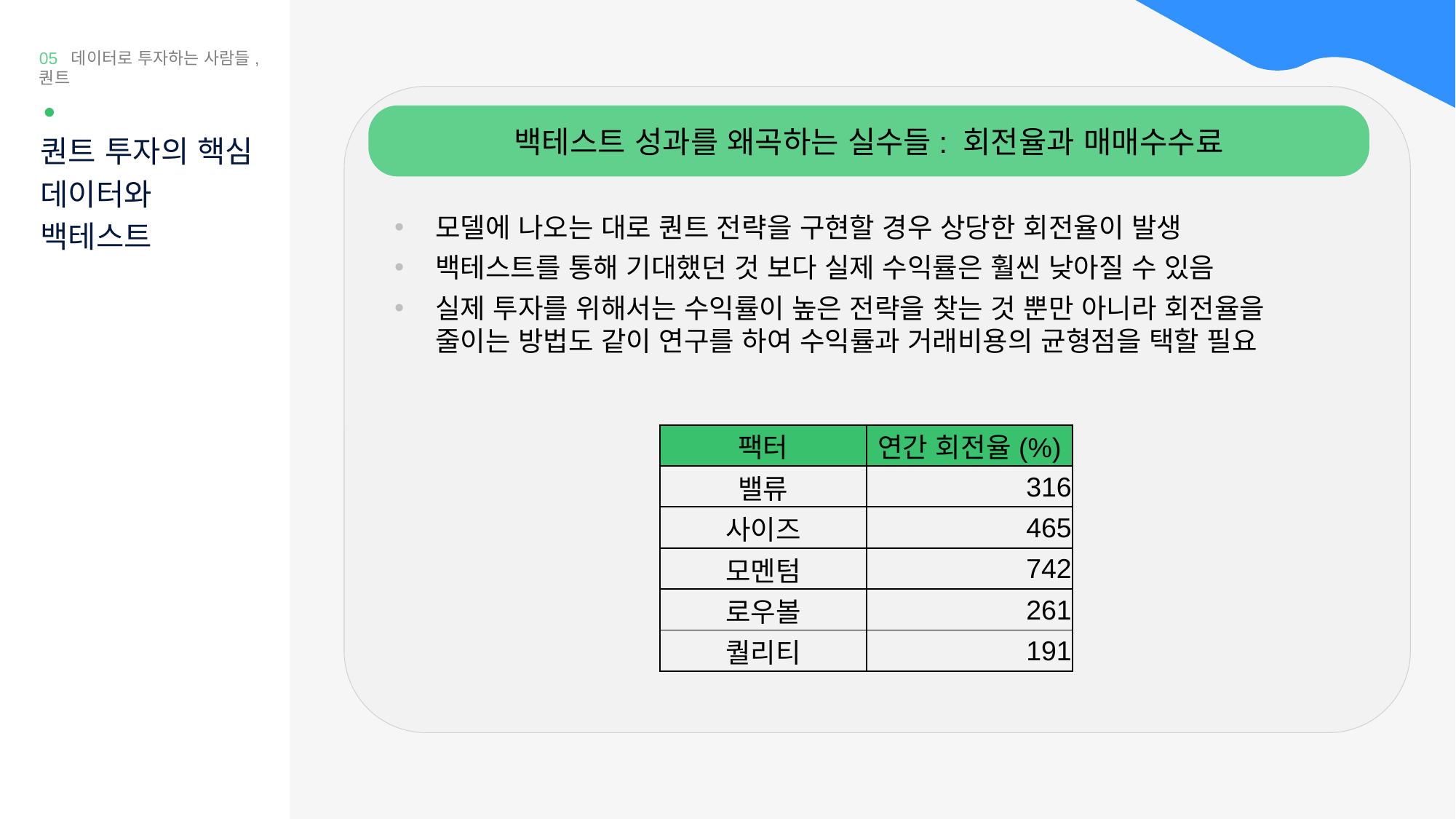

05  데이터로 투자하는 사람들, 퀀트

백테스트 성과를 왜곡하는 실수들: 회전율과 매매수수료

퀀트 투자의 핵심
데이터와
백테스트
모델에 나오는 대로 퀀트 전략을 구현할 경우 상당한 회전율이 발생
백테스트를 통해 기대했던 것 보다 실제 수익률은 훨씬 낮아질 수 있음
실제 투자를 위해서는 수익률이 높은 전략을 찾는 것 뿐만 아니라 회전율을 줄이는 방법도 같이 연구를 하여 수익률과 거래비용의 균형점을 택할 필요
| 팩터 | 연간 회전율(%) |
| --- | --- |
| 밸류 | 316 |
| 사이즈 | 465 |
| 모멘텀 | 742 |
| 로우볼 | 261 |
| 퀄리티 | 191 |